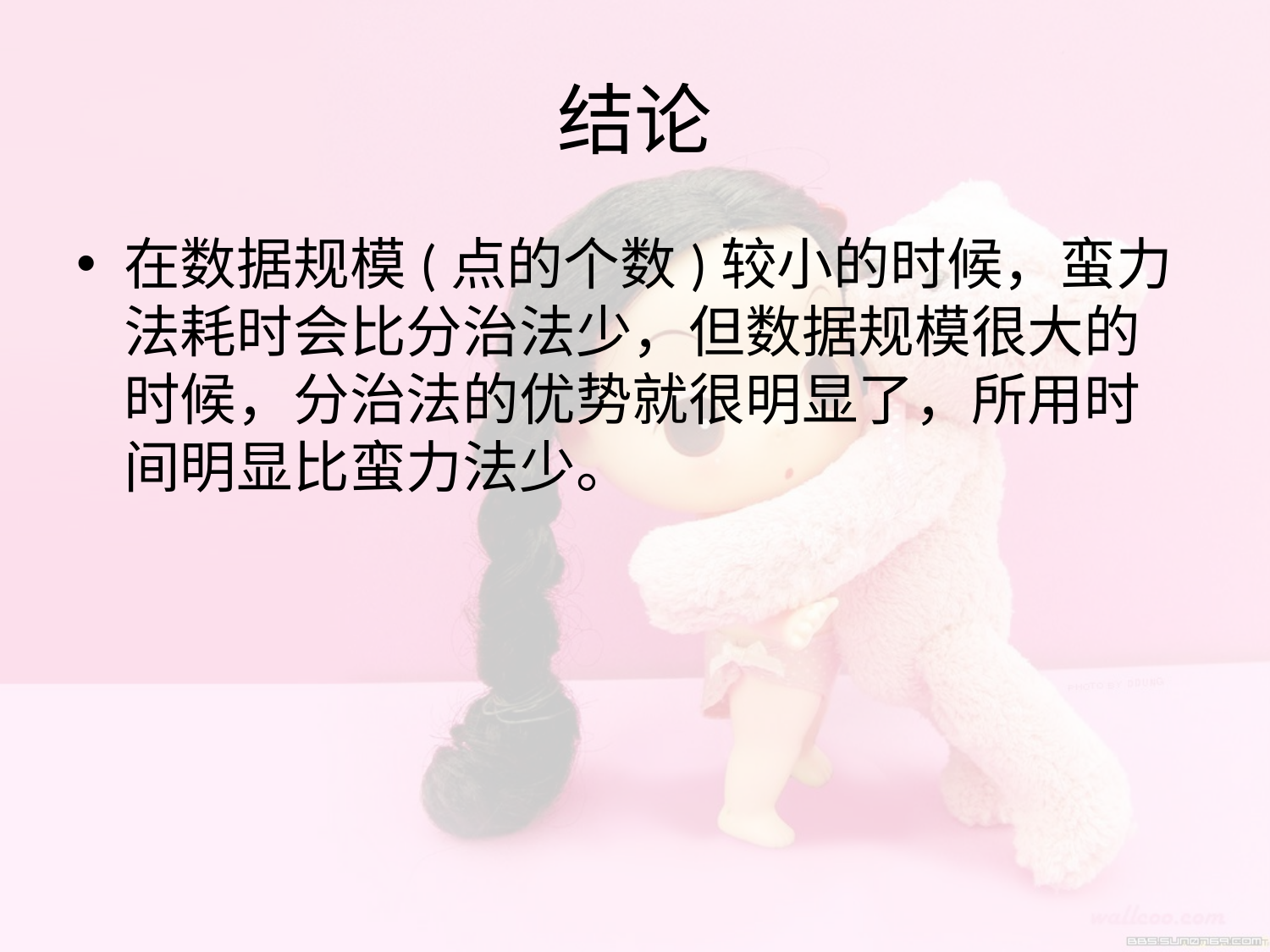

# 结论
在数据规模(点的个数)较小的时候，蛮力法耗时会比分治法少，但数据规模很大的时候，分治法的优势就很明显了，所用时间明显比蛮力法少。